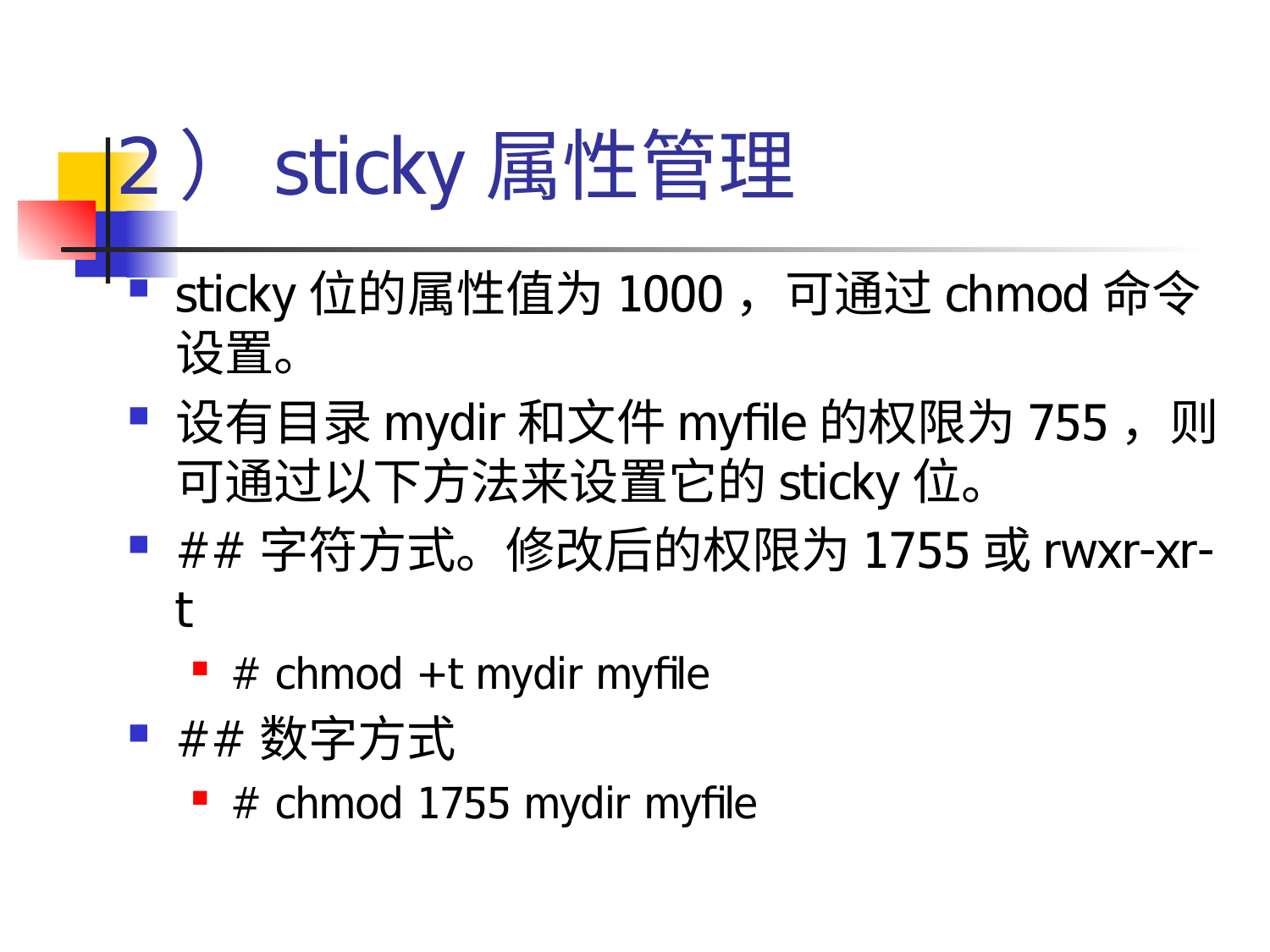

# 2）sticky属性管理
sticky位的属性值为1000，可通过chmod命令设置。
设有目录mydir和文件myfile的权限为755，则可通过以下方法来设置它的sticky位。
##字符方式。修改后的权限为1755或rwxr-xr-t
# chmod +t mydir myfile
##数字方式
# chmod 1755 mydir myfile